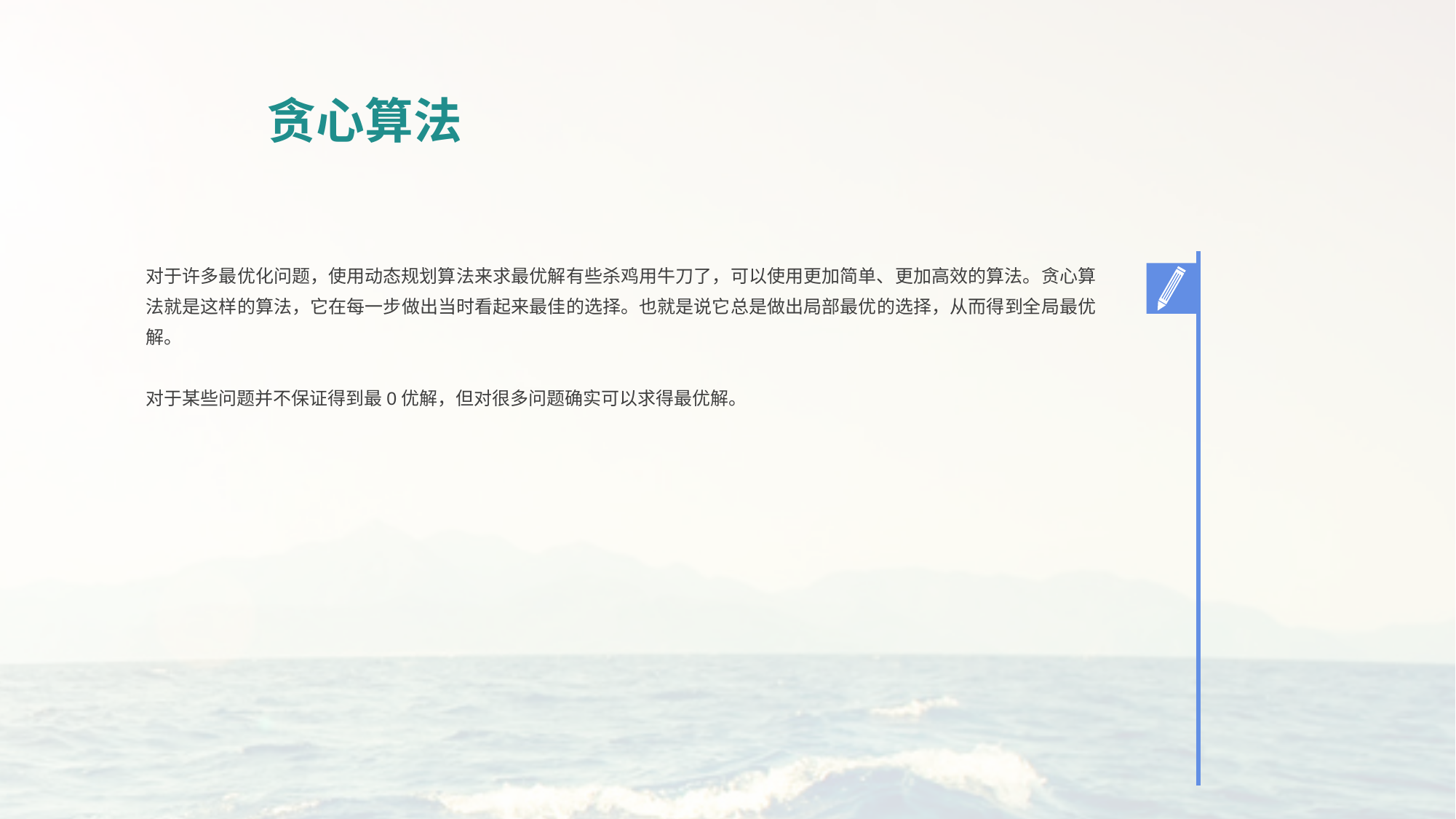

贪心算法
对于许多最优化问题，使用动态规划算法来求最优解有些杀鸡用牛刀了，可以使用更加简单、更加高效的算法。贪心算法就是这样的算法，它在每一步做出当时看起来最佳的选择。也就是说它总是做出局部最优的选择，从而得到全局最优解。

对于某些问题并不保证得到最0优解，但对很多问题确实可以求得最优解。